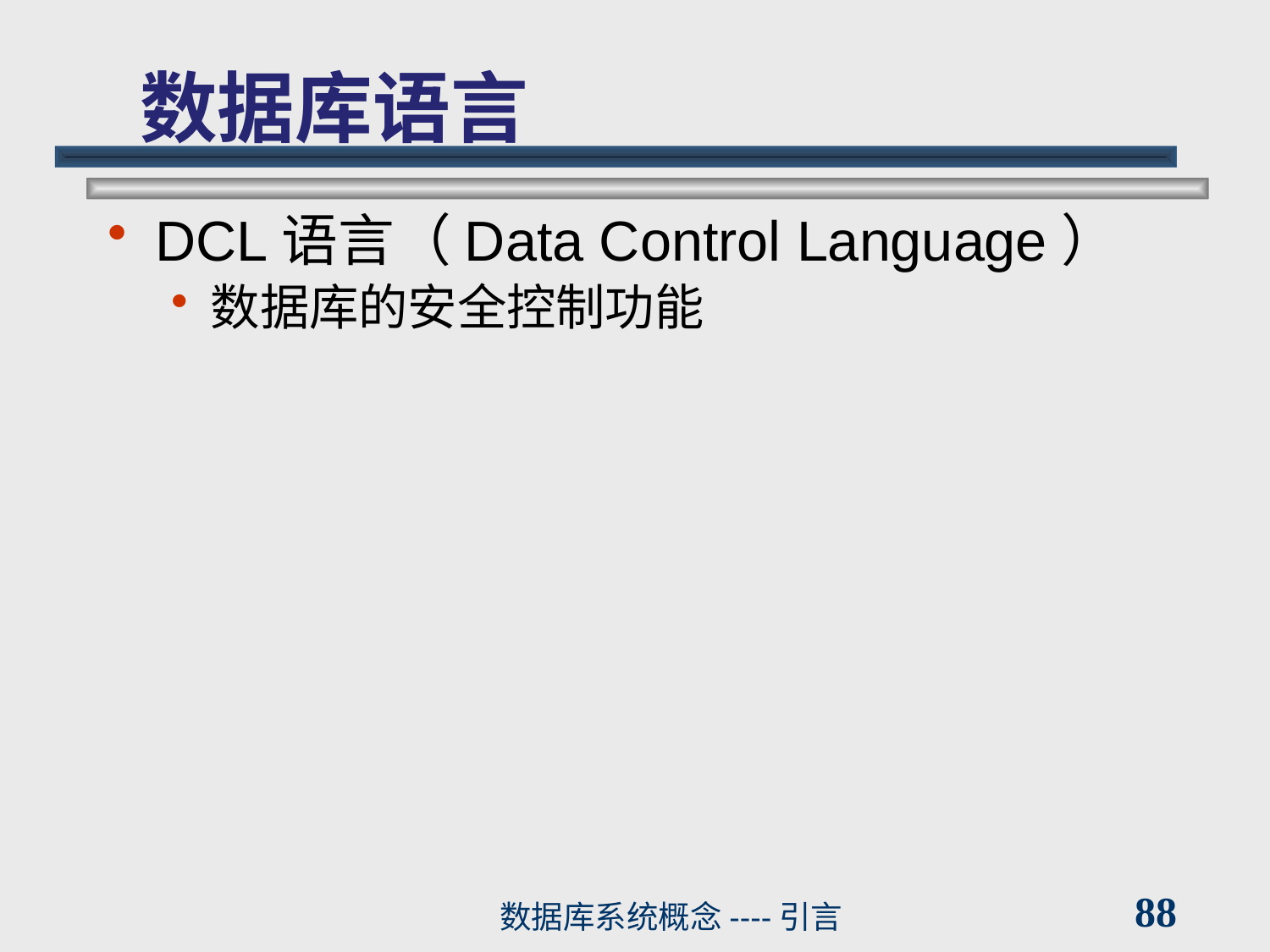

# 数据库语言
DCL语言（Data Control Language）
数据库的安全控制功能
88
数据库系统概念----引言